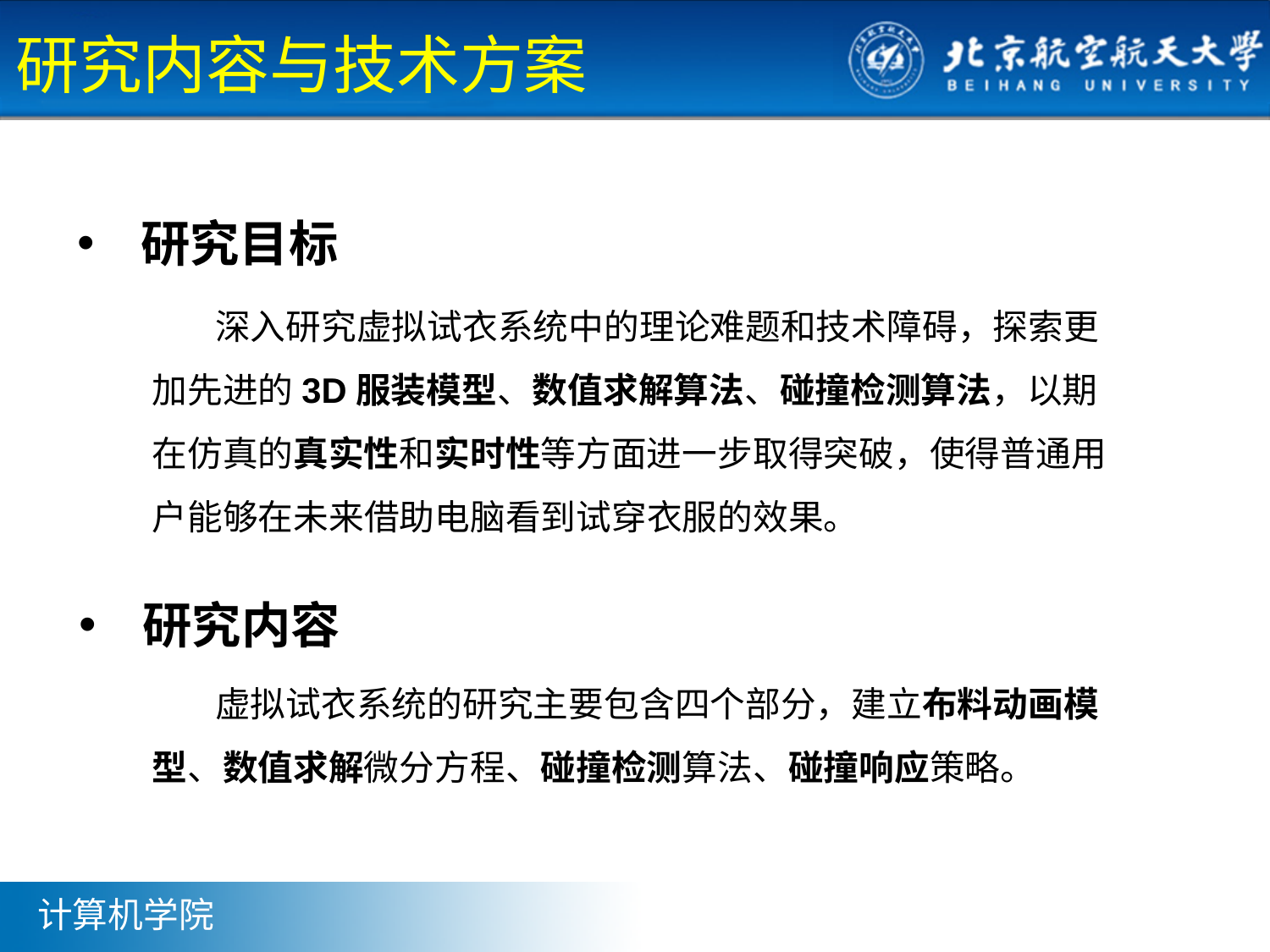

# 研究内容与技术方案
研究目标
       深入研究虚拟试衣系统中的理论难题和技术障碍，探索更加先进的3D服装模型、数值求解算法、碰撞检测算法，以期在仿真的真实性和实时性等方面进一步取得突破，使得普通用户能够在未来借助电脑看到试穿衣服的效果。
研究内容
       虚拟试衣系统的研究主要包含四个部分，建立布料动画模型、数值求解微分方程、碰撞检测算法、碰撞响应策略。